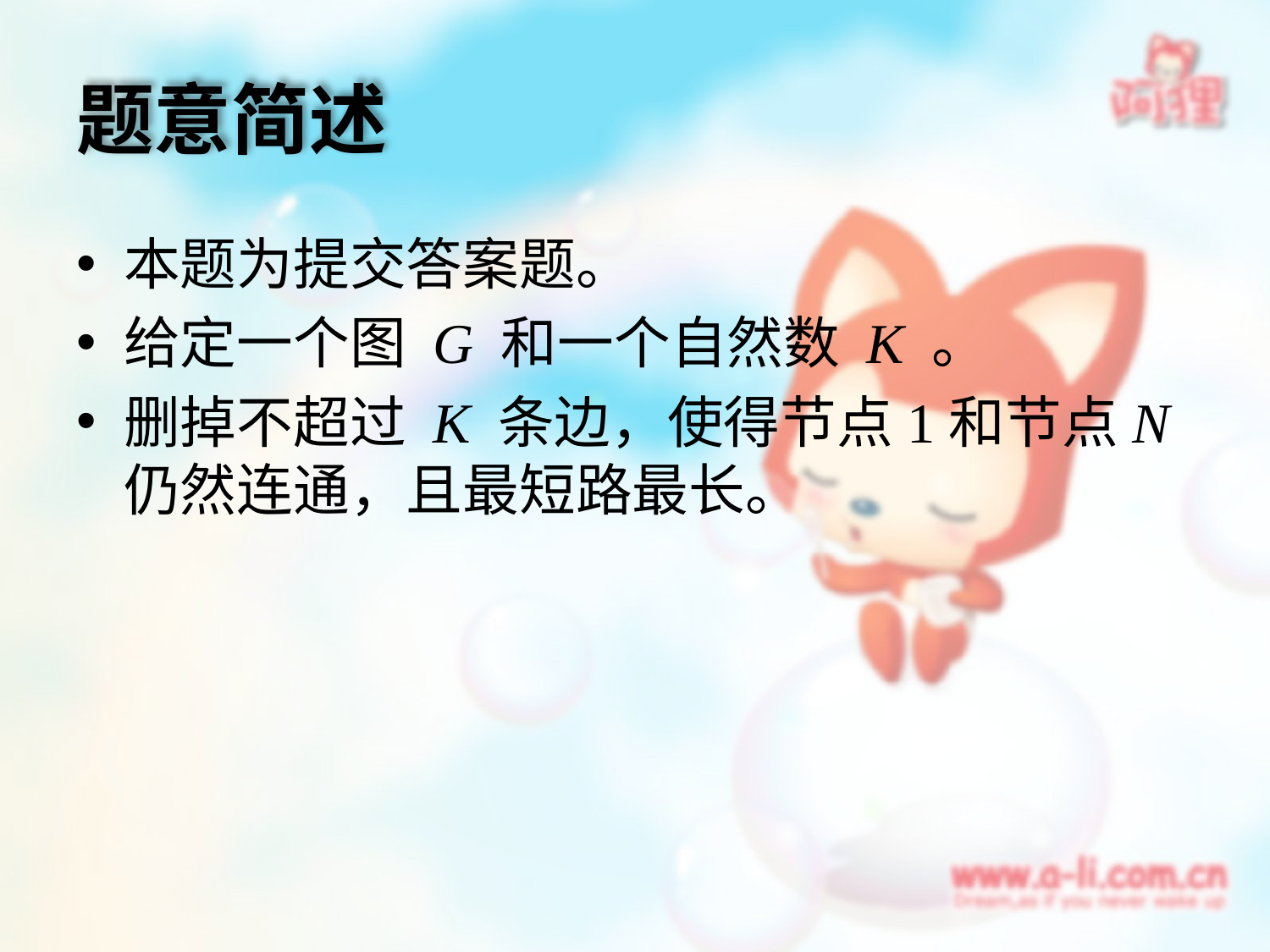

# 题意简述
本题为提交答案题。
给定一个图 G 和一个自然数 K 。
删掉不超过 K 条边，使得节点1和节点N仍然连通，且最短路最长。